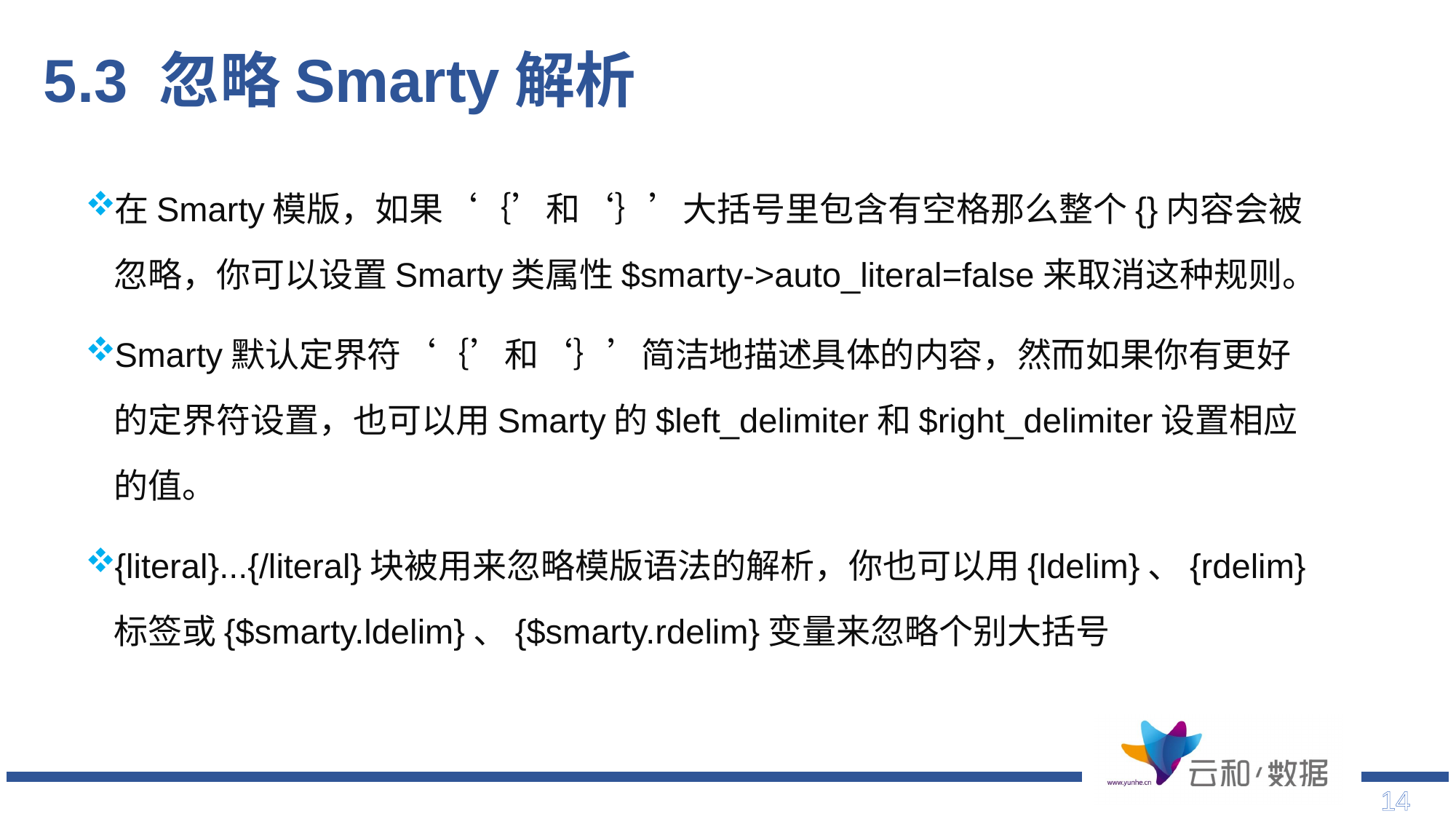

# 5.3 忽略Smarty解析
在Smarty模版，如果‘｛’和‘｝’大括号里包含有空格那么整个{}内容会被忽略，你可以设置Smarty类属性$smarty->auto_literal=false来取消这种规则。
Smarty默认定界符‘｛’和‘｝’简洁地描述具体的内容，然而如果你有更好的定界符设置，也可以用Smarty的$left_delimiter和$right_delimiter设置相应的值。
{literal}...{/literal}块被用来忽略模版语法的解析，你也可以用{ldelim}、{rdelim}标签或{$smarty.ldelim}、{$smarty.rdelim}变量来忽略个别大括号